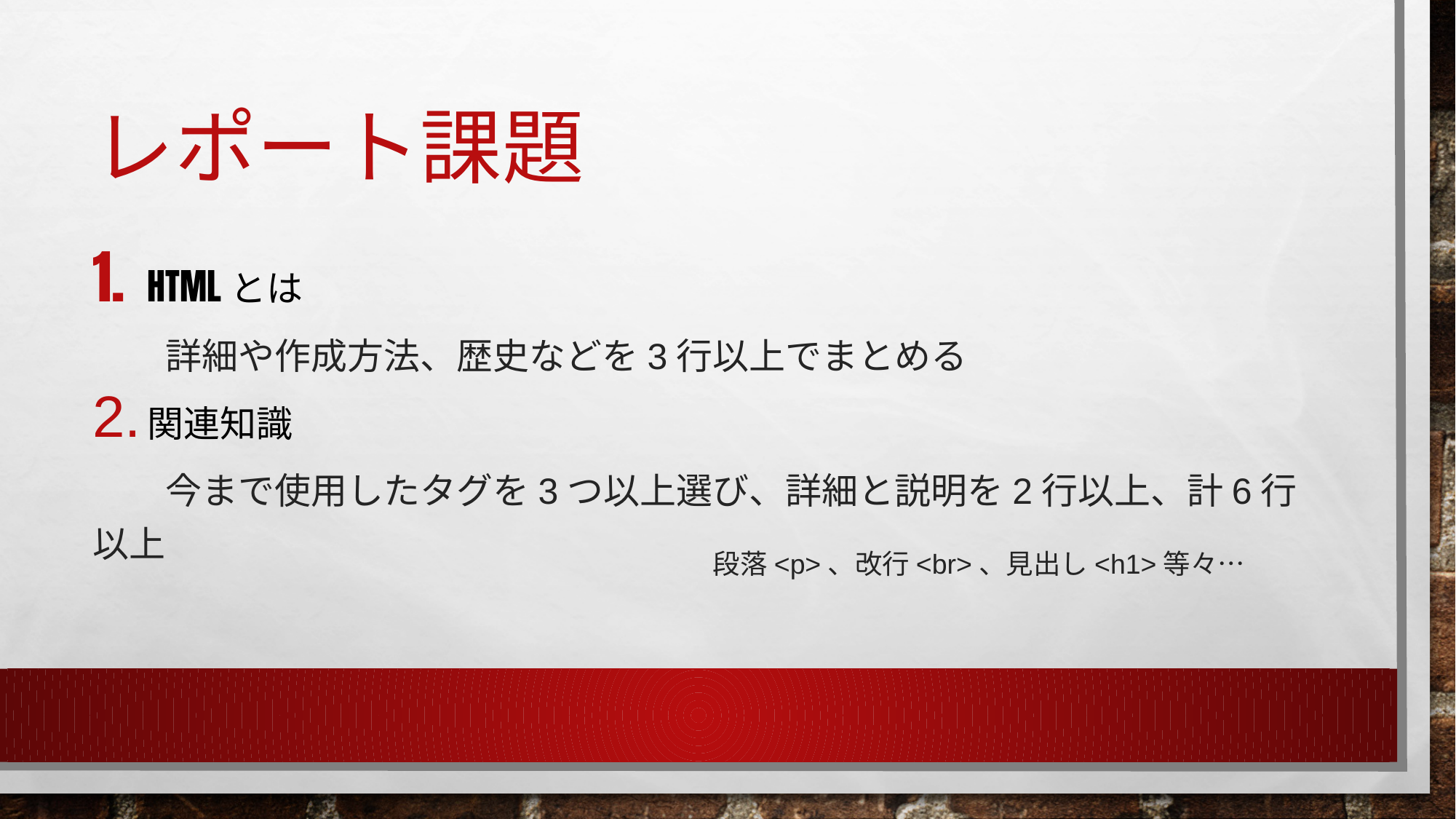

# レポート課題
HTMLとは
　　詳細や作成方法、歴史などを3行以上でまとめる
関連知識
　　今まで使用したタグを3つ以上選び、詳細と説明を2行以上、計6行以上

段落<p>、改行<br>、見出し<h1>等々…